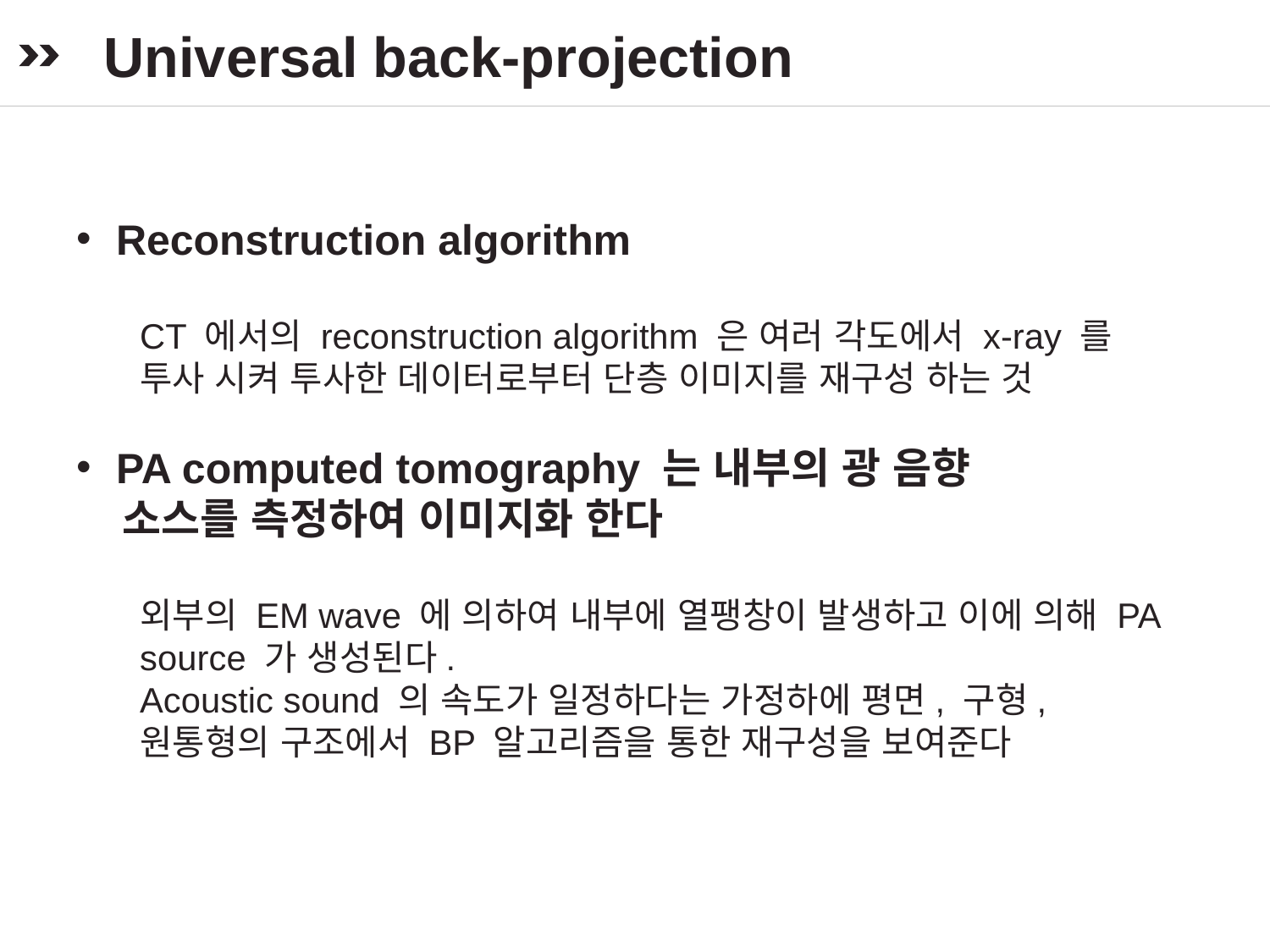

Universal back-projection

Reconstruction algorithm

CT 에서의 reconstruction algorithm 은 여러 각도에서 x-ray 를 투사 시켜 투사한 데이터로부터 단층 이미지를 재구성 하는 것

PA computed tomography 는 내부의 광 음향
   소스를 측정하여 이미지화 한다

외부의 EM wave 에 의하여 내부에 열팽창이 발생하고 이에 의해 PA source 가 생성된다.
Acoustic sound 의 속도가 일정하다는 가정하에 평면, 구형, 원통형의 구조에서 BP 알고리즘을 통한 재구성을 보여준다